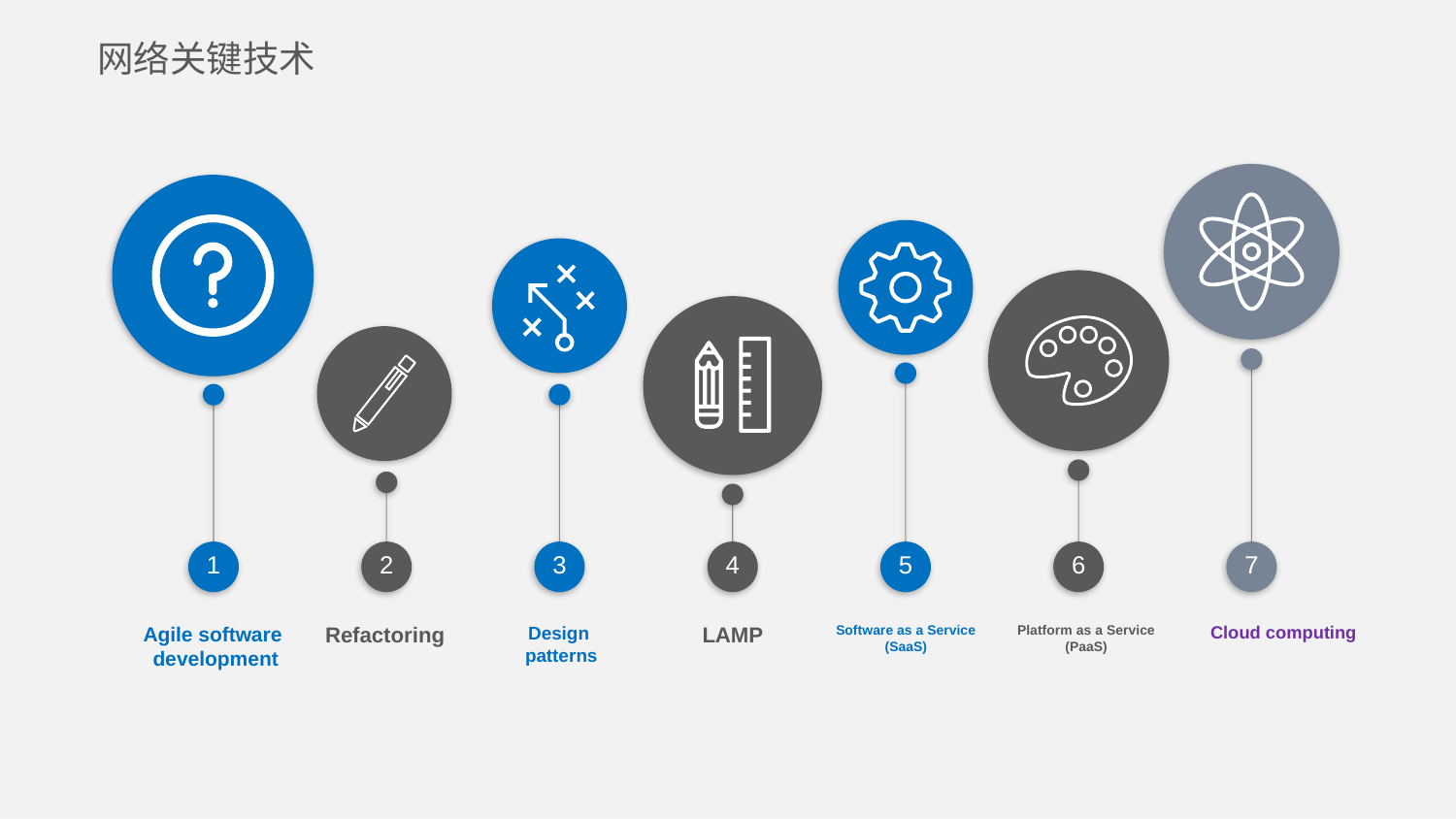

网络关键技术

7
Cloud computing

1
Agile software
development

5
Software as a Service
(SaaS)

3
Design
patterns

6
Platform as a Service
(PaaS)

4
LAMP

2
Refactoring